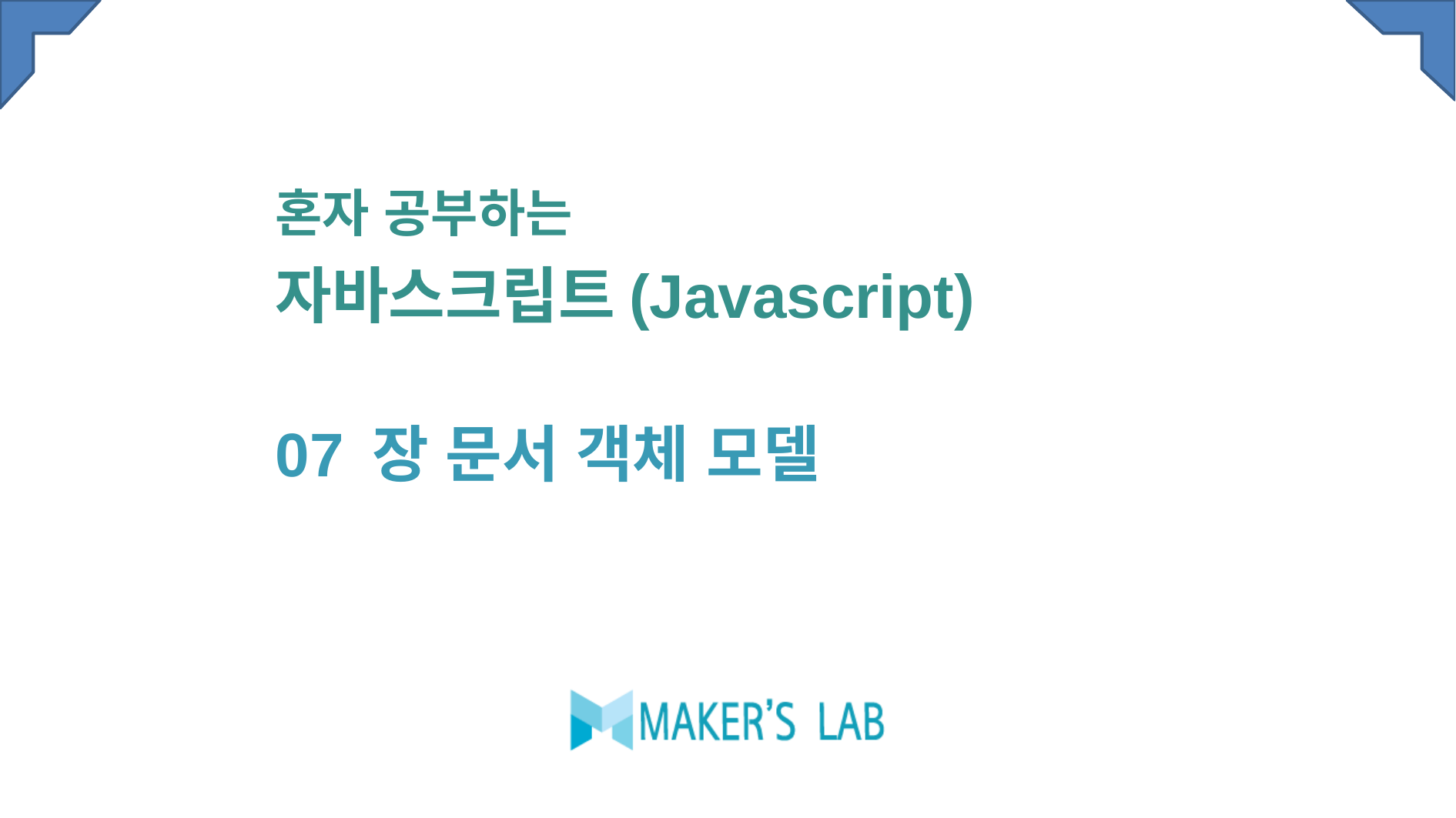

# 혼자 공부하는 자바스크립트(Javascript) 07 장 문서 객체 모델